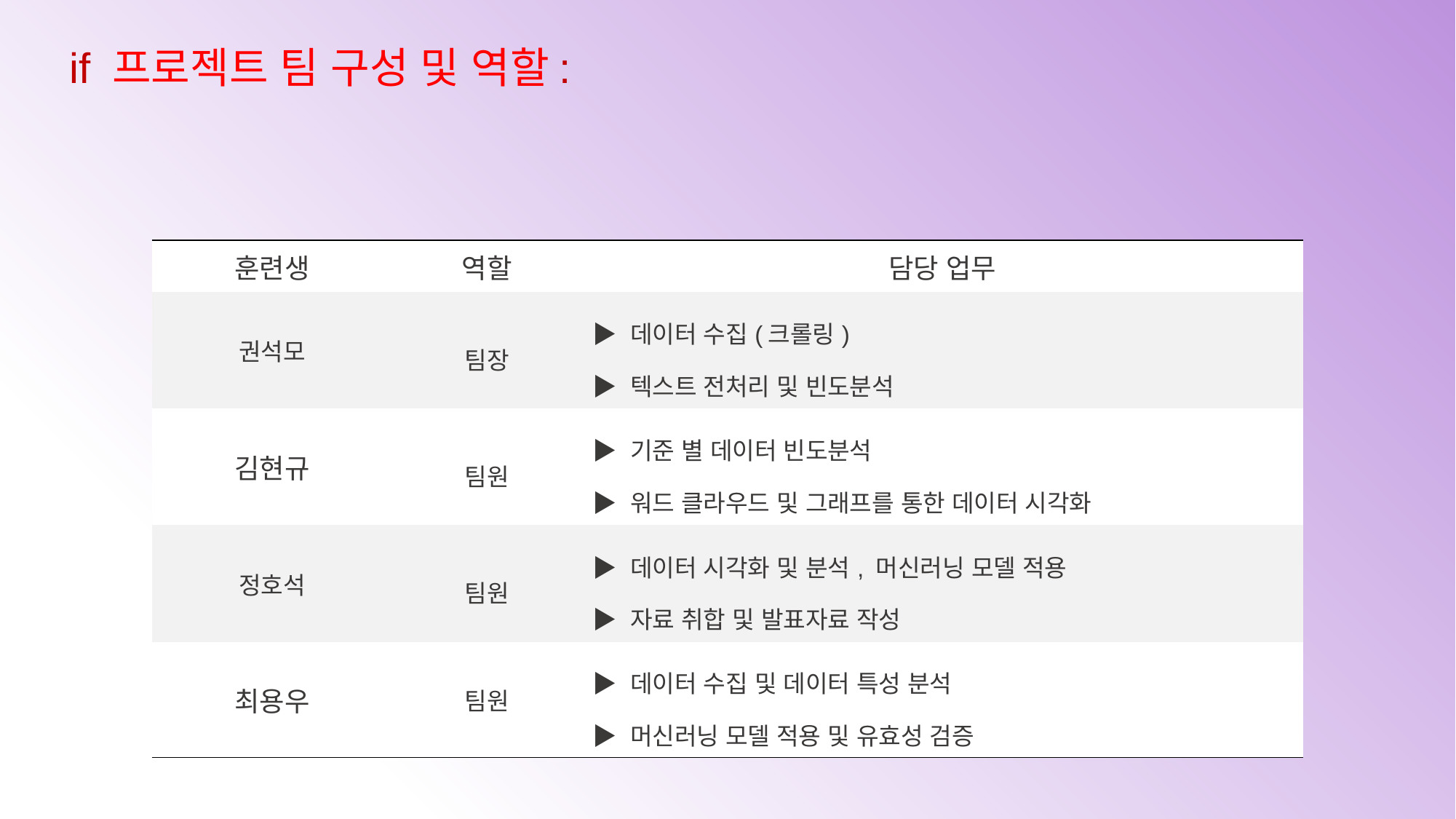

if 프로젝트 팀 구성 및 역할:
| 훈련생 | 역할 | 담당 업무 |
| --- | --- | --- |
| 권석모 | 팀장 | ▶ 데이터 수집(크롤링) ▶ 텍스트 전처리 및 빈도분석 |
| 김현규 | 팀원 | ▶ 기준 별 데이터 빈도분석 ▶ 워드 클라우드 및 그래프를 통한 데이터 시각화 |
| 정호석 | 팀원 | ▶ 데이터 시각화 및 분석, 머신러닝 모델 적용 ▶ 자료 취합 및 발표자료 작성 |
| 최용우 | 팀원 | ▶ 데이터 수집 및 데이터 특성 분석 ▶ 머신러닝 모델 적용 및 유효성 검증 |